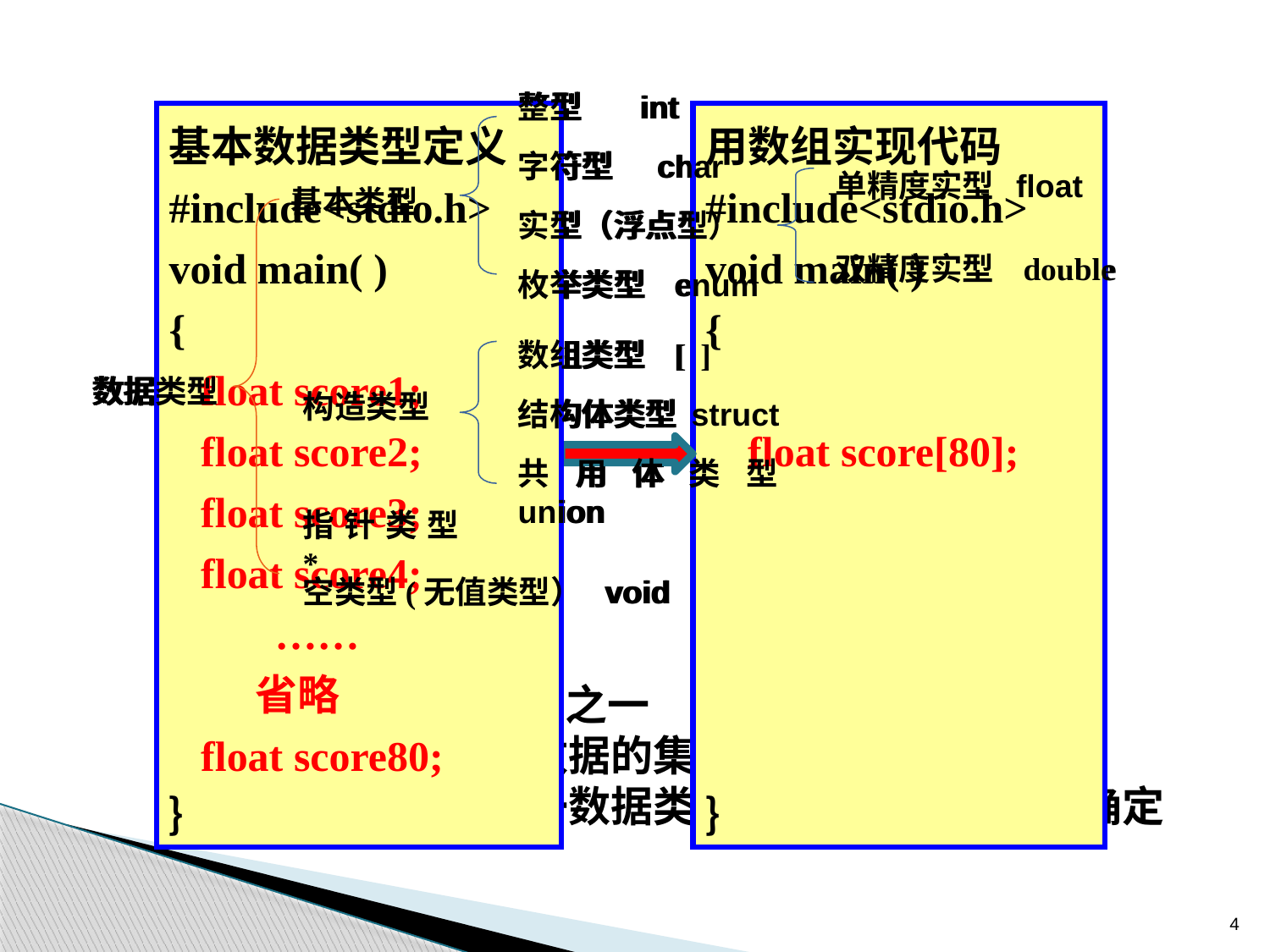

整型       int

字符型     char
单精度实型  float

基本类型

实型（浮点型）
双精度实型   double
枚举类型   enum
数组类型   [  ]

数据类型
构造类型
结构体类型 struct
共用体类型 union
指针类型 *
空类型(无值类型）  void
整型       int

字符型     char
单精度实型  float

基本类型

实型（浮点型）
双精度实型   double
枚举类型   enum
数组类型   [  ]

数据类型
构造类型
结构体类型 struct
共用体类型 union
指针类型 *
空类型(无值类型）  void
用数组实现代码
#include<stdio.h>
void main( )
{

    float score[80];

｝
基本数据类型定义
#include<stdio.h>
void main( )
{
   float score1;
   float score2;
   float score3;
   float score4;
          ……
        省略
   float score80;
｝

基本数据类型定义
#include<stdio.h>
void main( )
{
   float score1;
   float score2;
   float score3;
   float score4;
          ……
        省略
    float score80;
｝
构造数据类型之一
数组:有序数据的集合,用数组名标识
元素:属同一数据类型,用数组名和下标确定
4